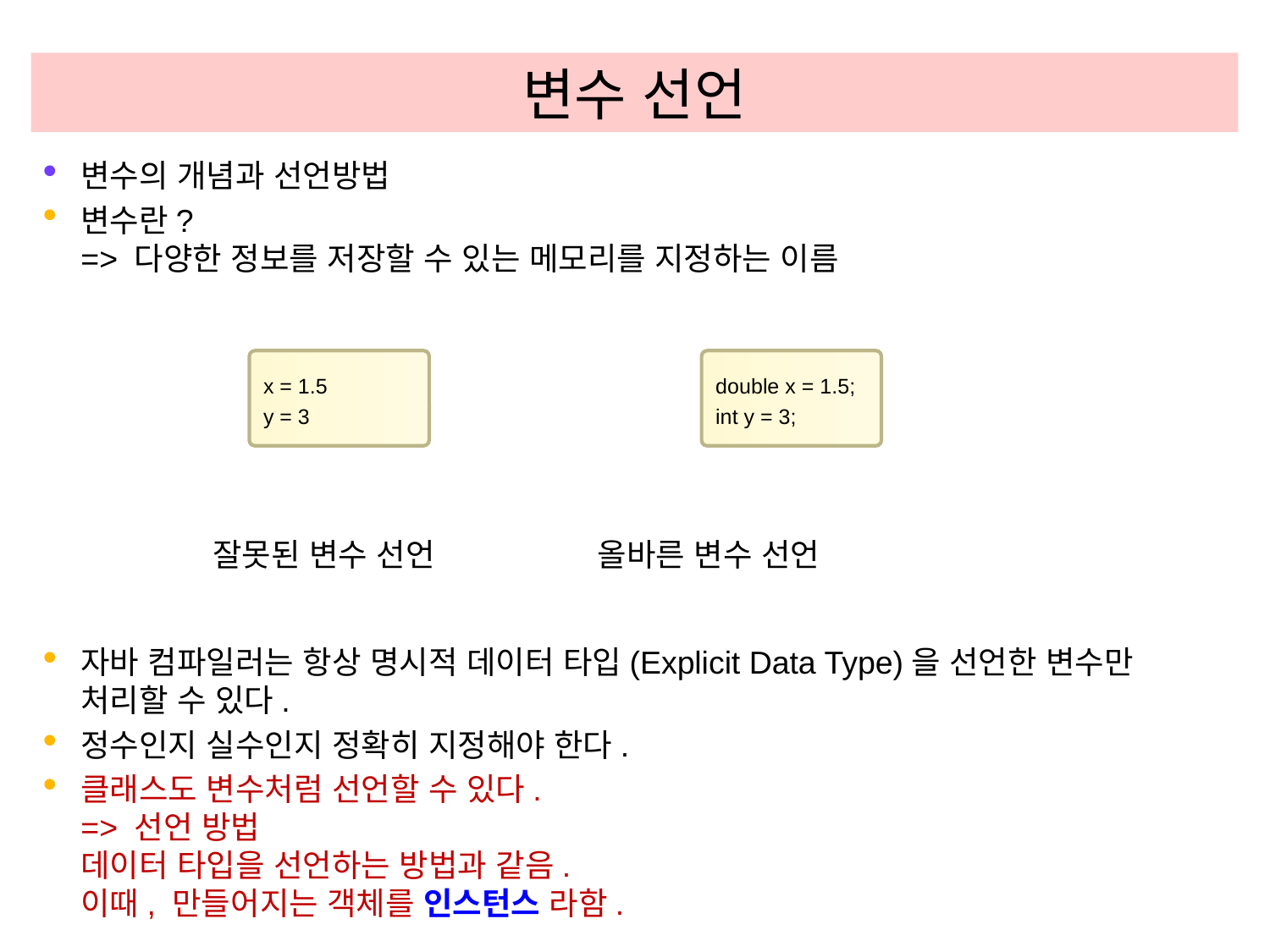

# 변수 선언
변수의 개념과 선언방법
변수란?
=> 다양한 정보를 저장할 수 있는 메모리를 지정하는 이름

	              잘못된 변수 선언		 올바른 변수 선언

자바 컴파일러는 항상 명시적 데이터 타입(Explicit Data Type)을 선언한 변수만 처리할 수 있다.
정수인지 실수인지 정확히 지정해야 한다.
클래스도 변수처럼 선언할 수 있다.
=> 선언 방법
데이터 타입을 선언하는 방법과 같음.
이때, 만들어지는 객체를 인스턴스 라함.

x = 1.5
y = 3
double x = 1.5;
int y = 3;